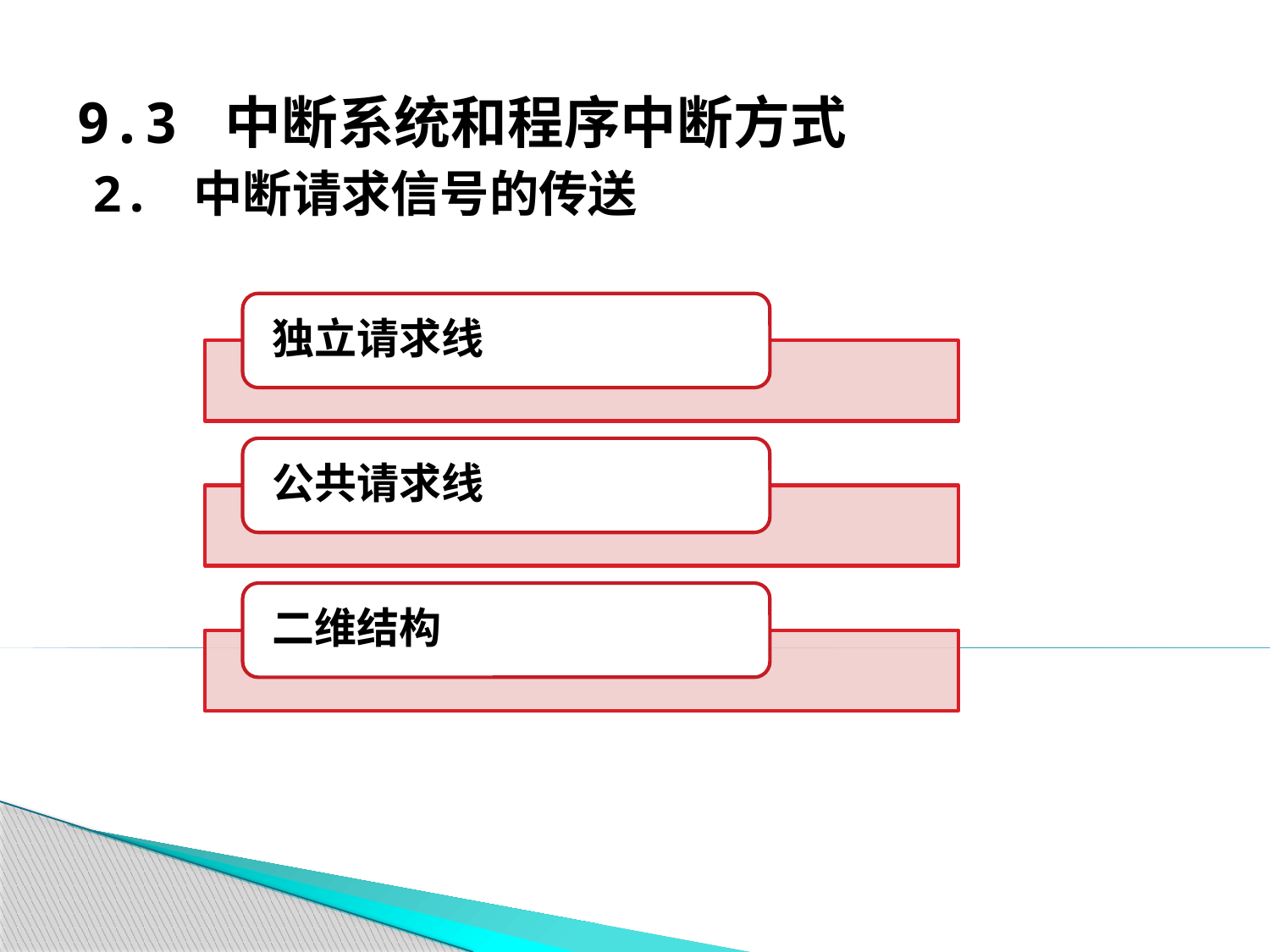

# 9.3 中断系统和程序中断方式
2. 中断请求信号的传送

独立请求线
公共请求线
二维结构